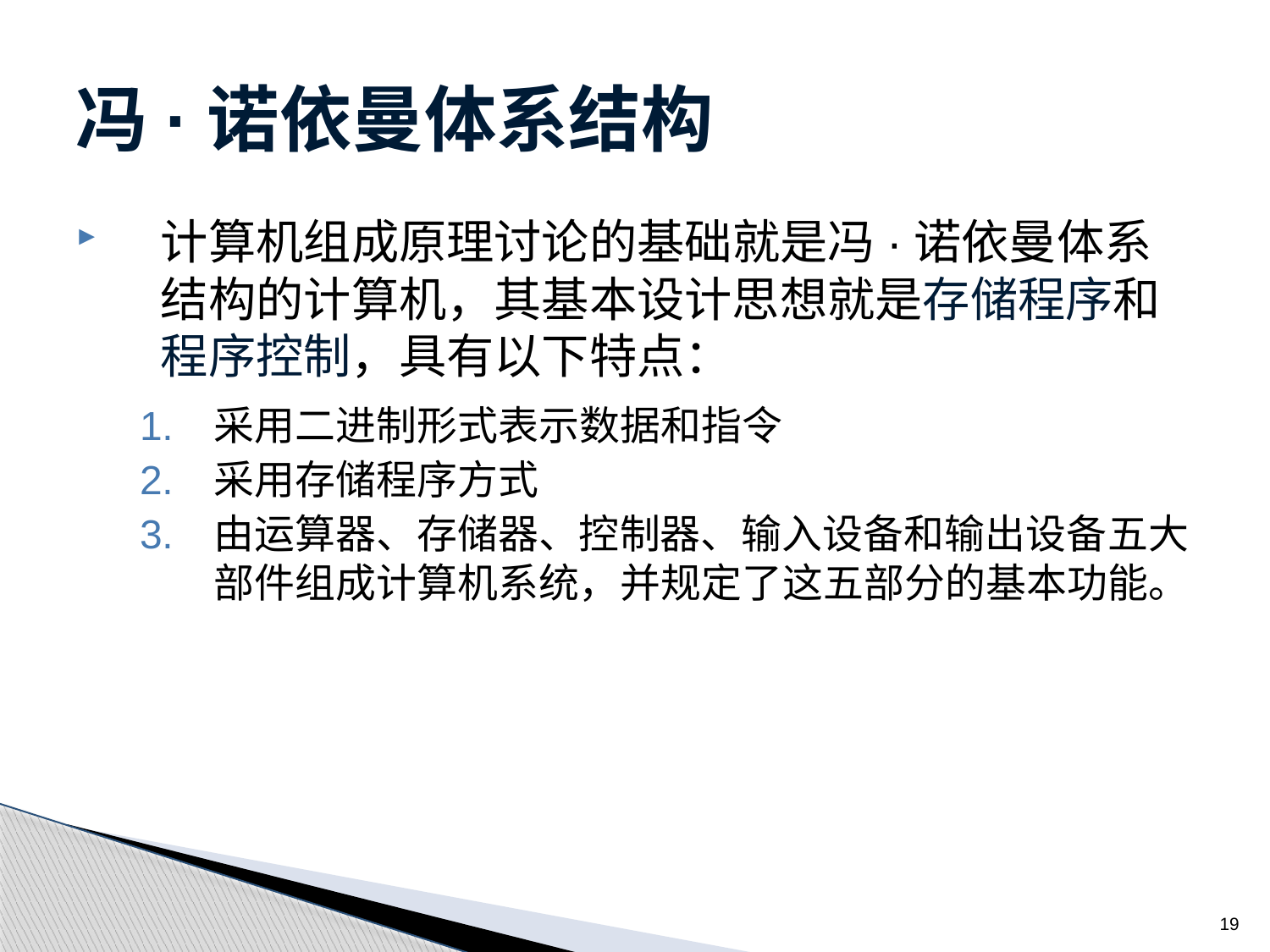

# 冯·诺依曼体系结构
计算机组成原理讨论的基础就是冯·诺依曼体系结构的计算机，其基本设计思想就是存储程序和程序控制，具有以下特点：
采用二进制形式表示数据和指令
采用存储程序方式
由运算器、存储器、控制器、输入设备和输出设备五大部件组成计算机系统，并规定了这五部分的基本功能。
19